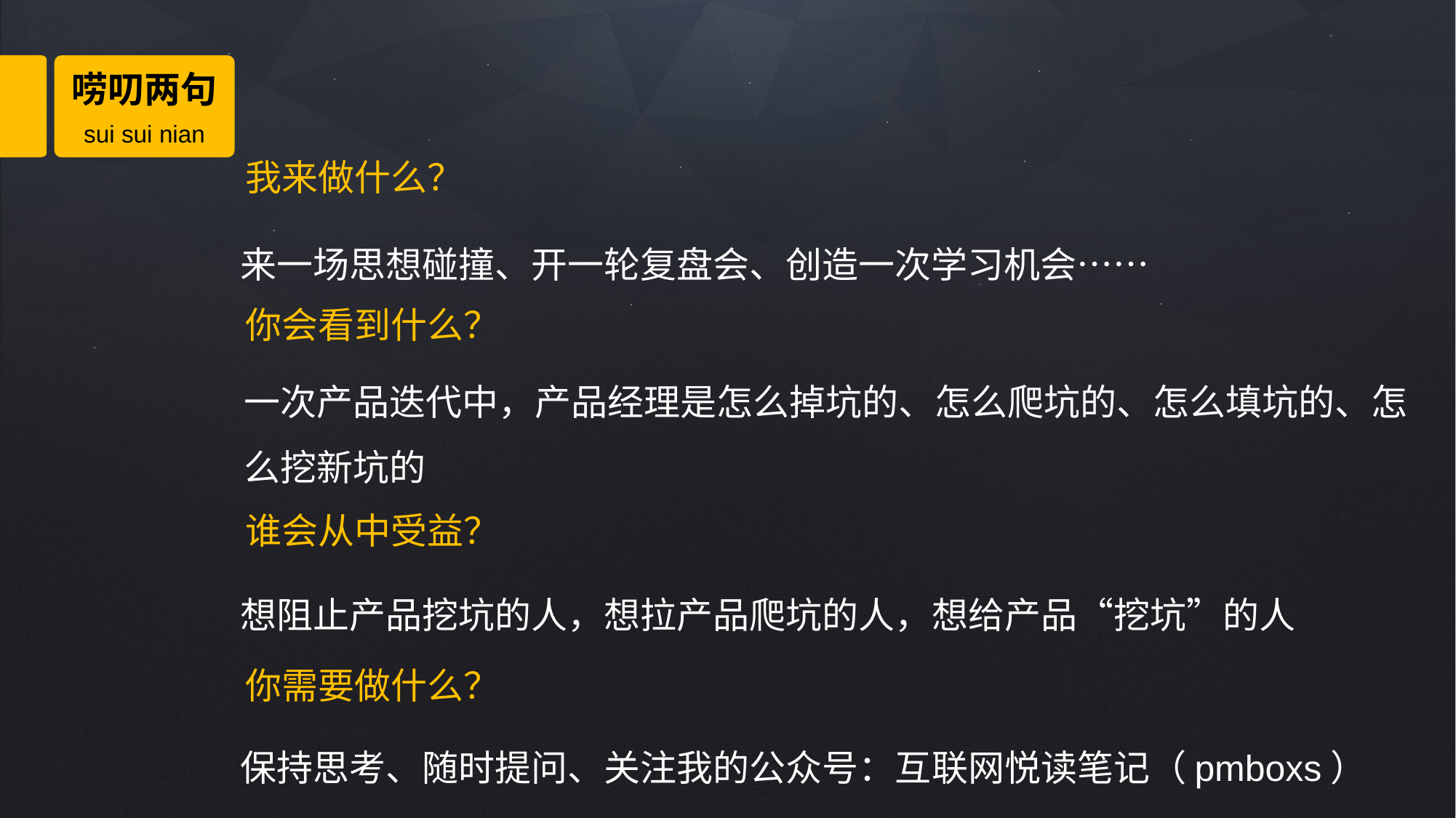

唠叨两句

sui sui nian
我来做什么？
来一场思想碰撞、开一轮复盘会、创造一次学习机会……
你会看到什么？
一次产品迭代中，产品经理是怎么掉坑的、怎么爬坑的、怎么填坑的、怎么挖新坑的
谁会从中受益？
想阻止产品挖坑的人，想拉产品爬坑的人，想给产品“挖坑”的人
你需要做什么？
保持思考、随时提问、关注我的公众号：互联网悦读笔记（pmboxs）